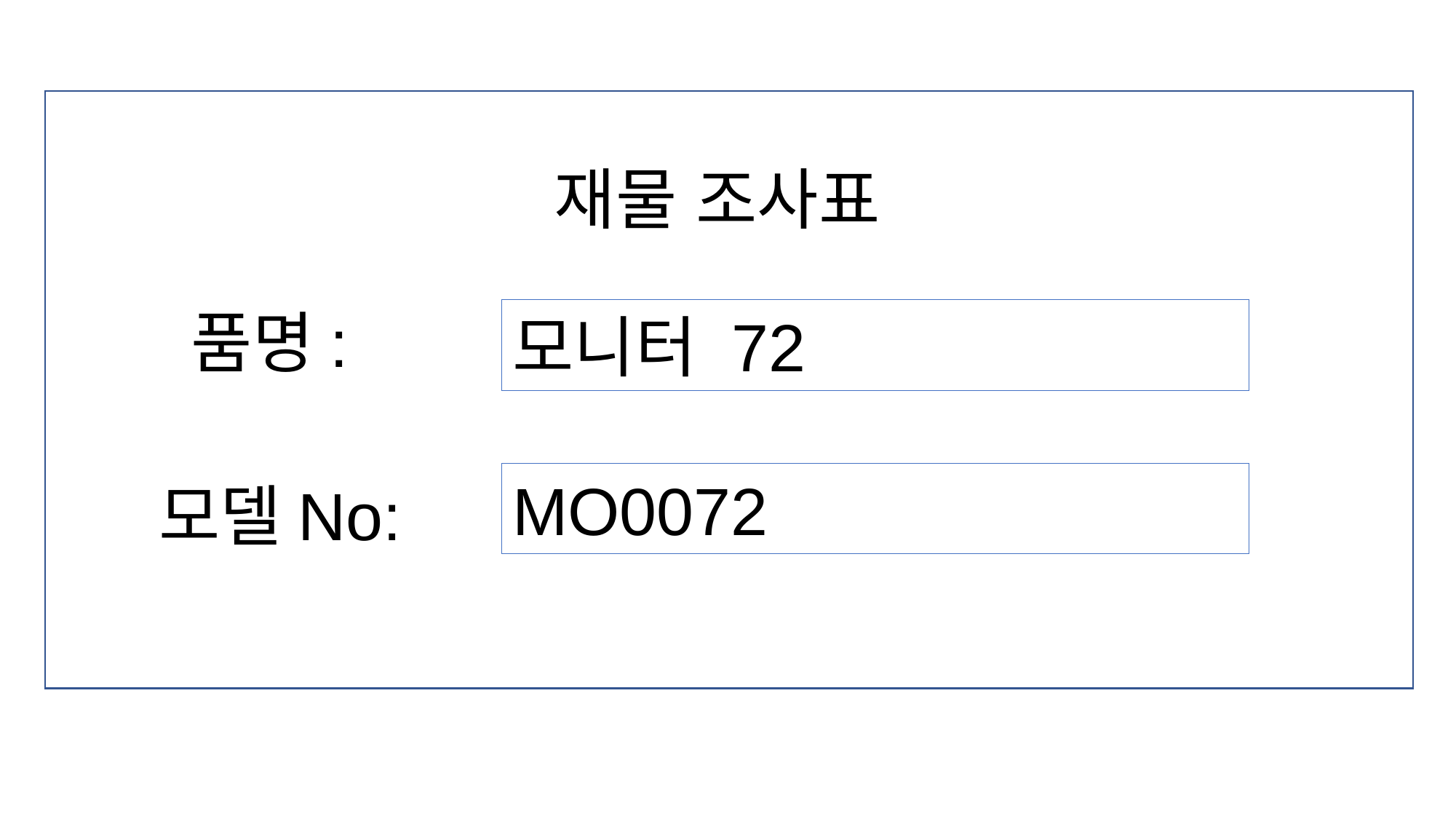

재물 조사표
품명:
모니터 72
MO0072
모델No: